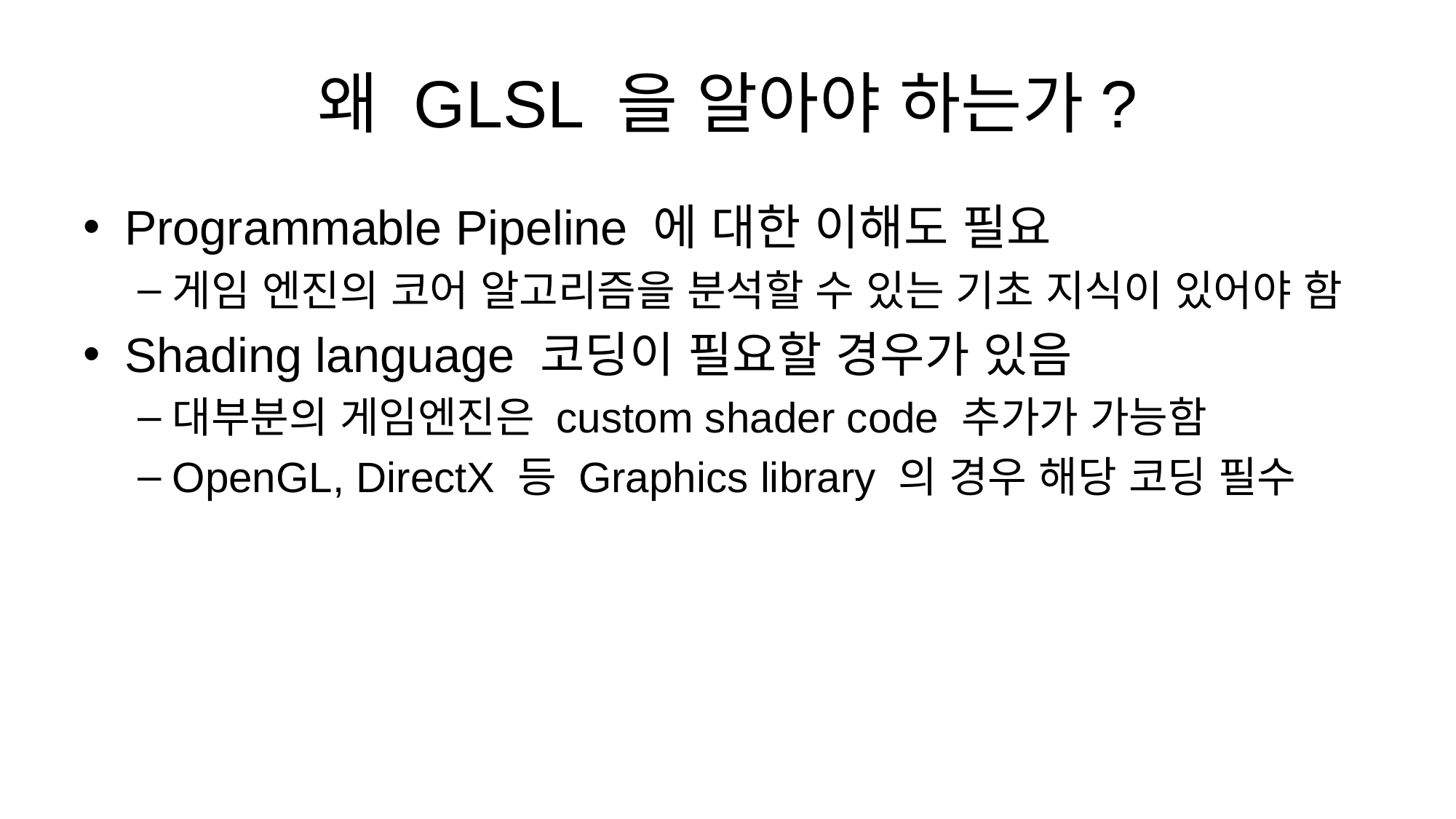

# 왜 GLSL 을 알아야 하는가?
Programmable Pipeline 에 대한 이해도 필요
게임 엔진의 코어 알고리즘을 분석할 수 있는 기초 지식이 있어야 함
Shading language 코딩이 필요할 경우가 있음
대부분의 게임엔진은 custom shader code 추가가 가능함
OpenGL, DirectX 등 Graphics library 의 경우 해당 코딩 필수